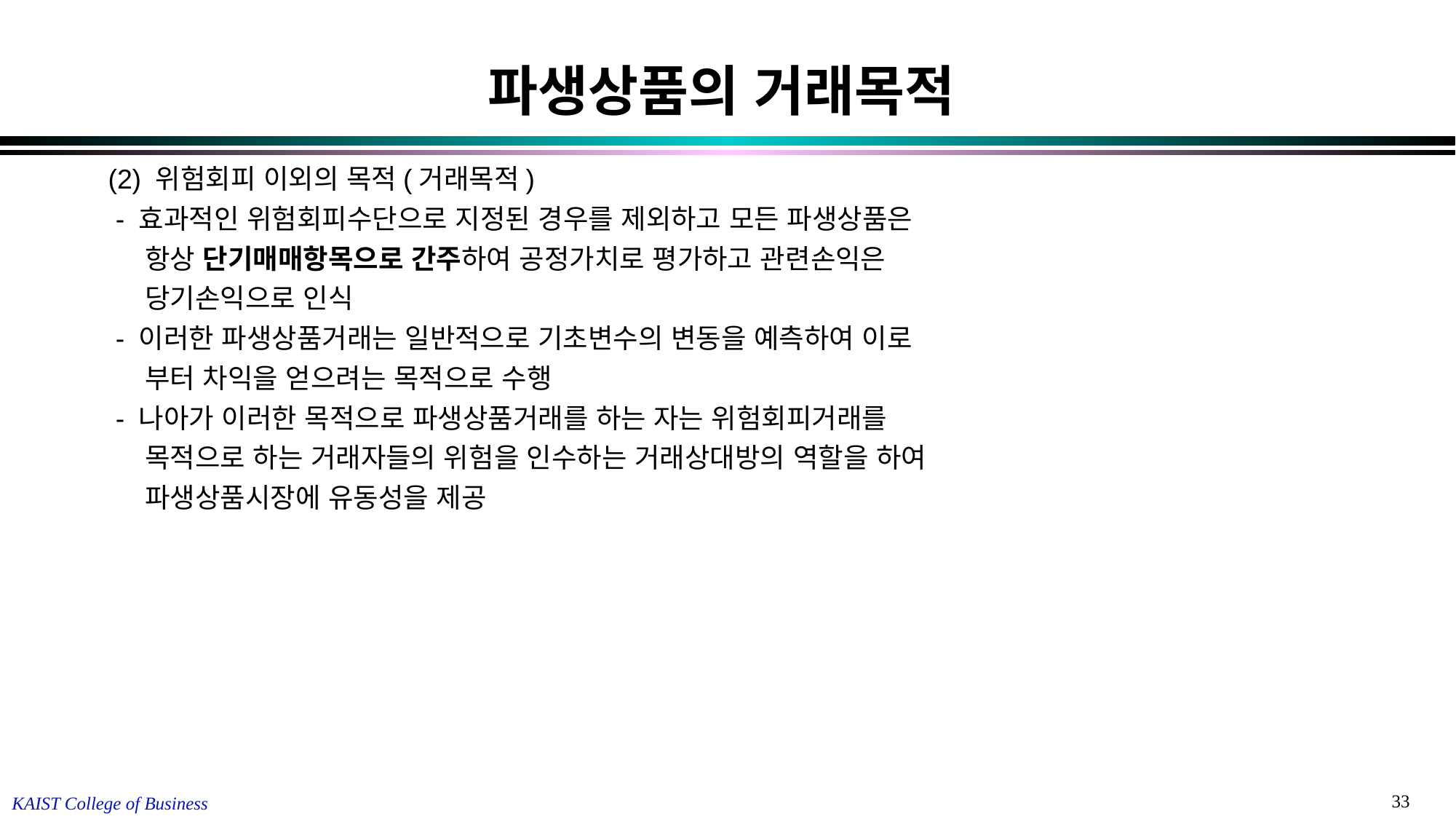

# 파생상품의 거래목적
(2) 위험회피 이외의 목적(거래목적)
 - 효과적인 위험회피수단으로 지정된 경우를 제외하고 모든 파생상품은
    항상 단기매매항목으로 간주하여 공정가치로 평가하고 관련손익은
    당기손익으로 인식
 - 이러한 파생상품거래는 일반적으로 기초변수의 변동을 예측하여 이로
    부터 차익을 얻으려는 목적으로 수행
 - 나아가 이러한 목적으로 파생상품거래를 하는 자는 위험회피거래를
    목적으로 하는 거래자들의 위험을 인수하는 거래상대방의 역할을 하여
    파생상품시장에 유동성을 제공